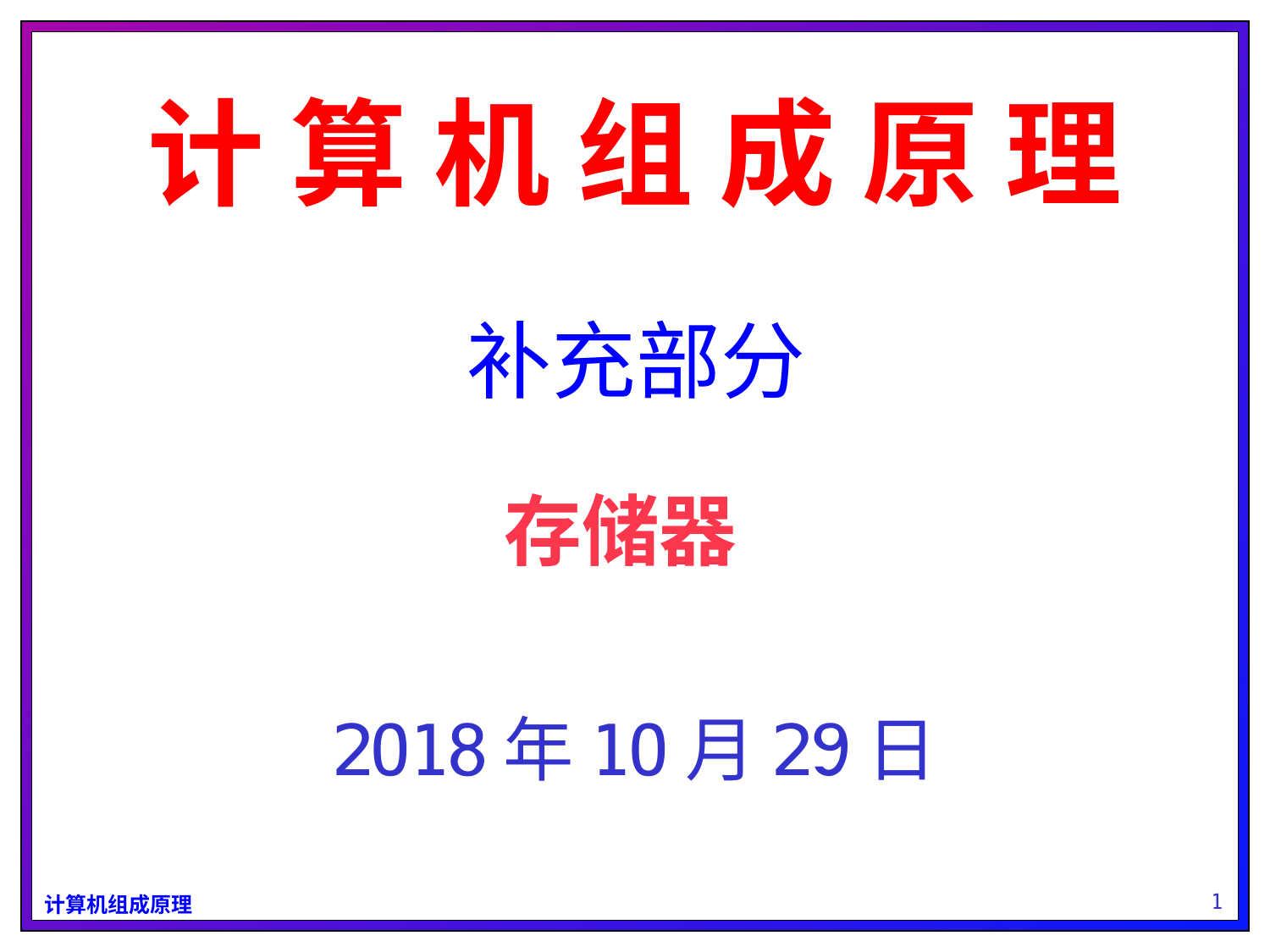

计 算 机 组 成 原 理
补充部分
存储器
2018年10月29日